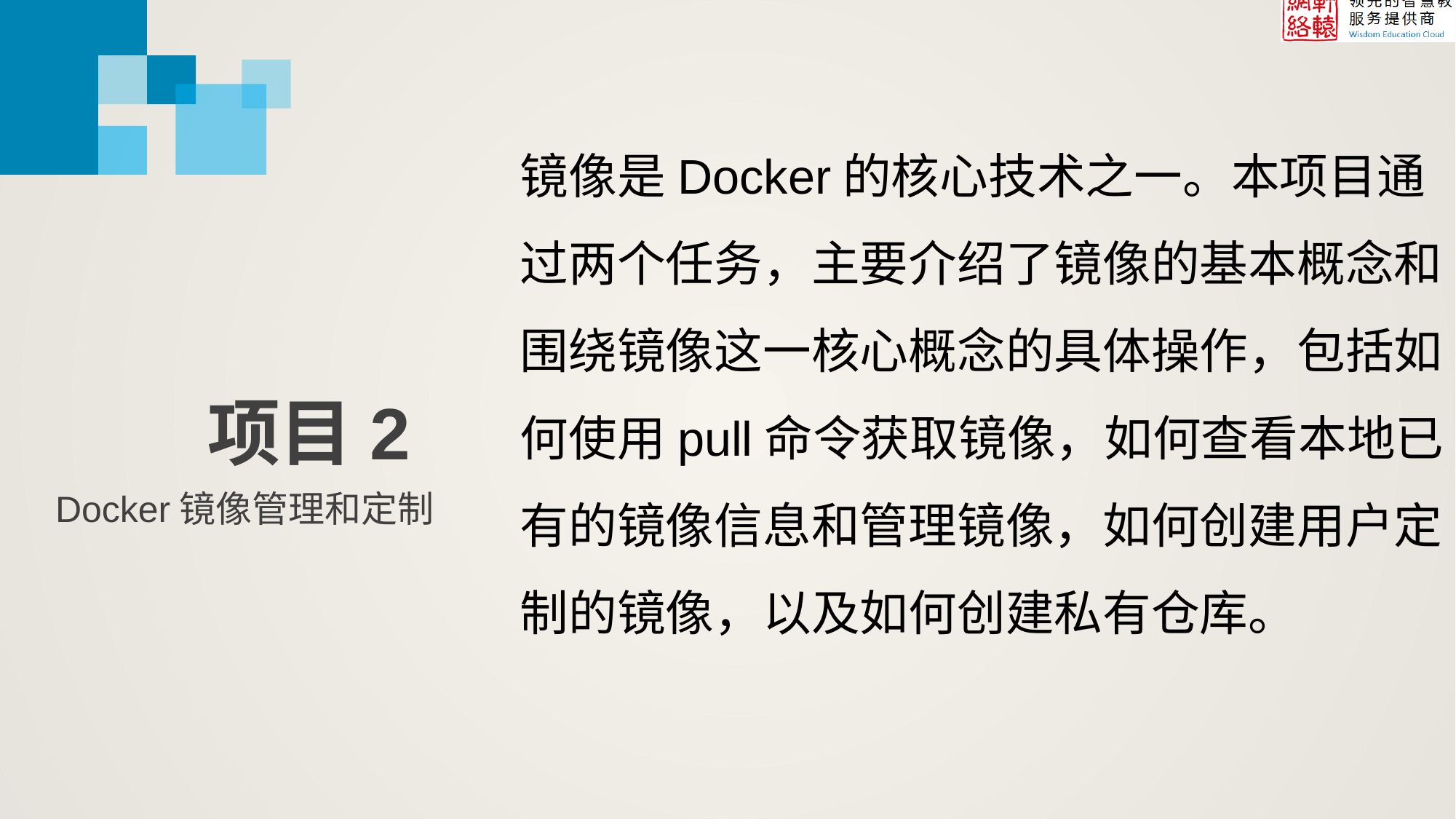

镜像是Docker的核心技术之一。本项目通过两个任务，主要介绍了镜像的基本概念和围绕镜像这一核心概念的具体操作，包括如何使用pull命令获取镜像，如何查看本地已有的镜像信息和管理镜像，如何创建用户定制的镜像，以及如何创建私有仓库。
项目2
Docker镜像管理和定制